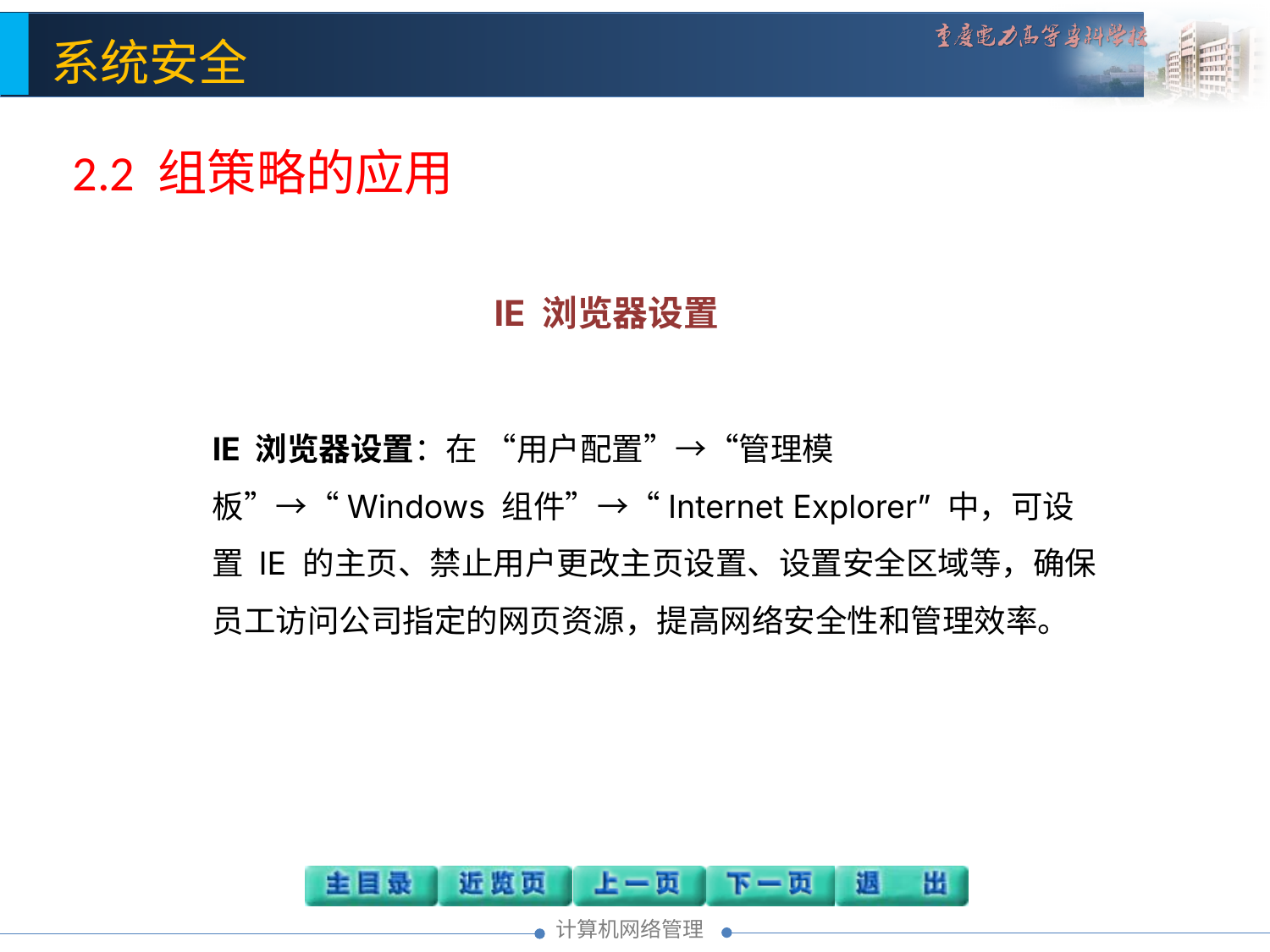

2.2 组策略的应用
IE 浏览器设置
IE 浏览器设置：在 “用户配置”→“管理模板”→“Windows 组件”→“Internet Explorer” 中，可设置 IE 的主页、禁止用户更改主页设置、设置安全区域等，确保员工访问公司指定的网页资源，提高网络安全性和管理效率。